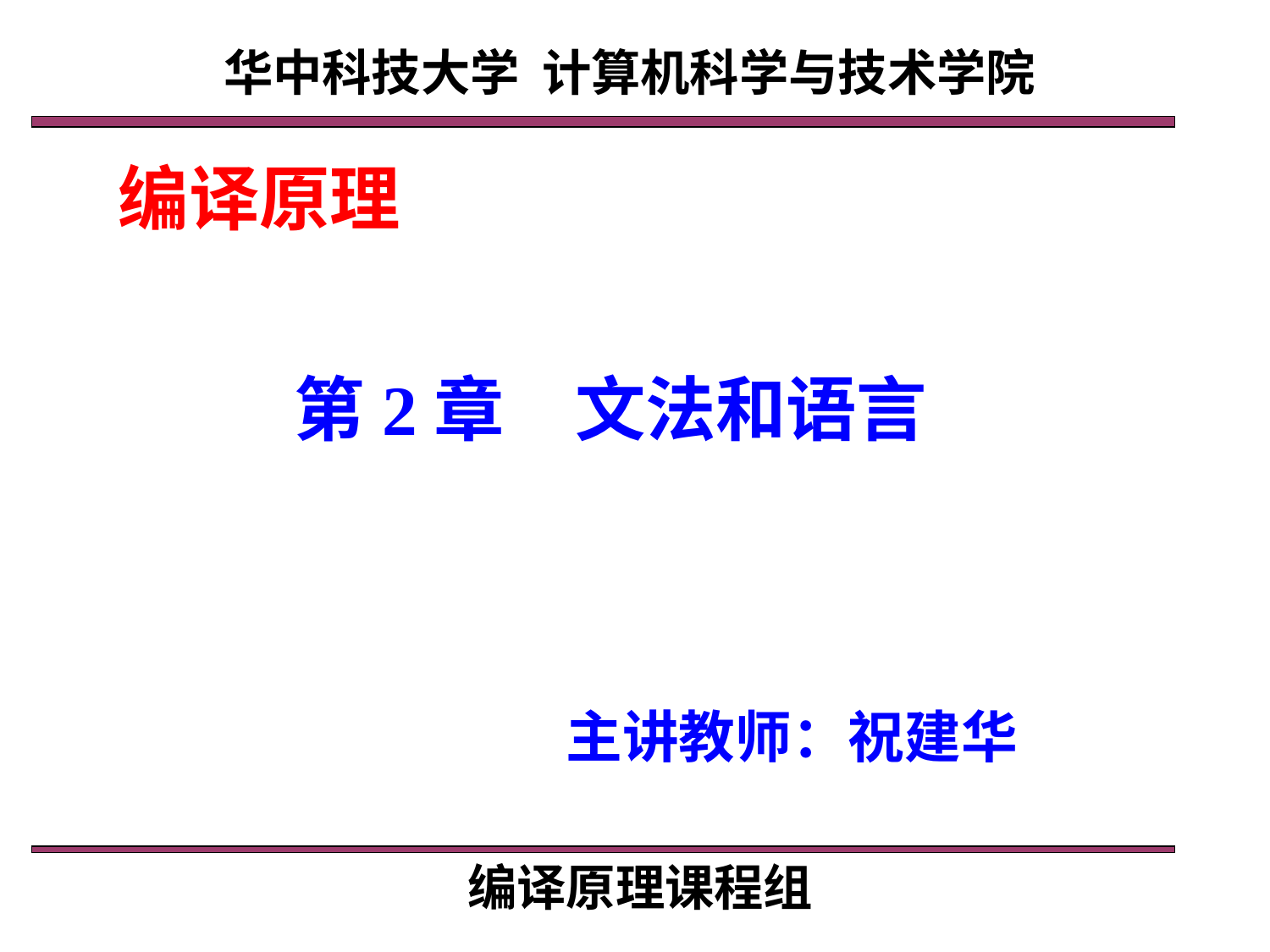

华中科技大学  计算机科学与技术学院
编译原理
第2章　文法和语言
主讲教师：祝建华
编译原理课程组